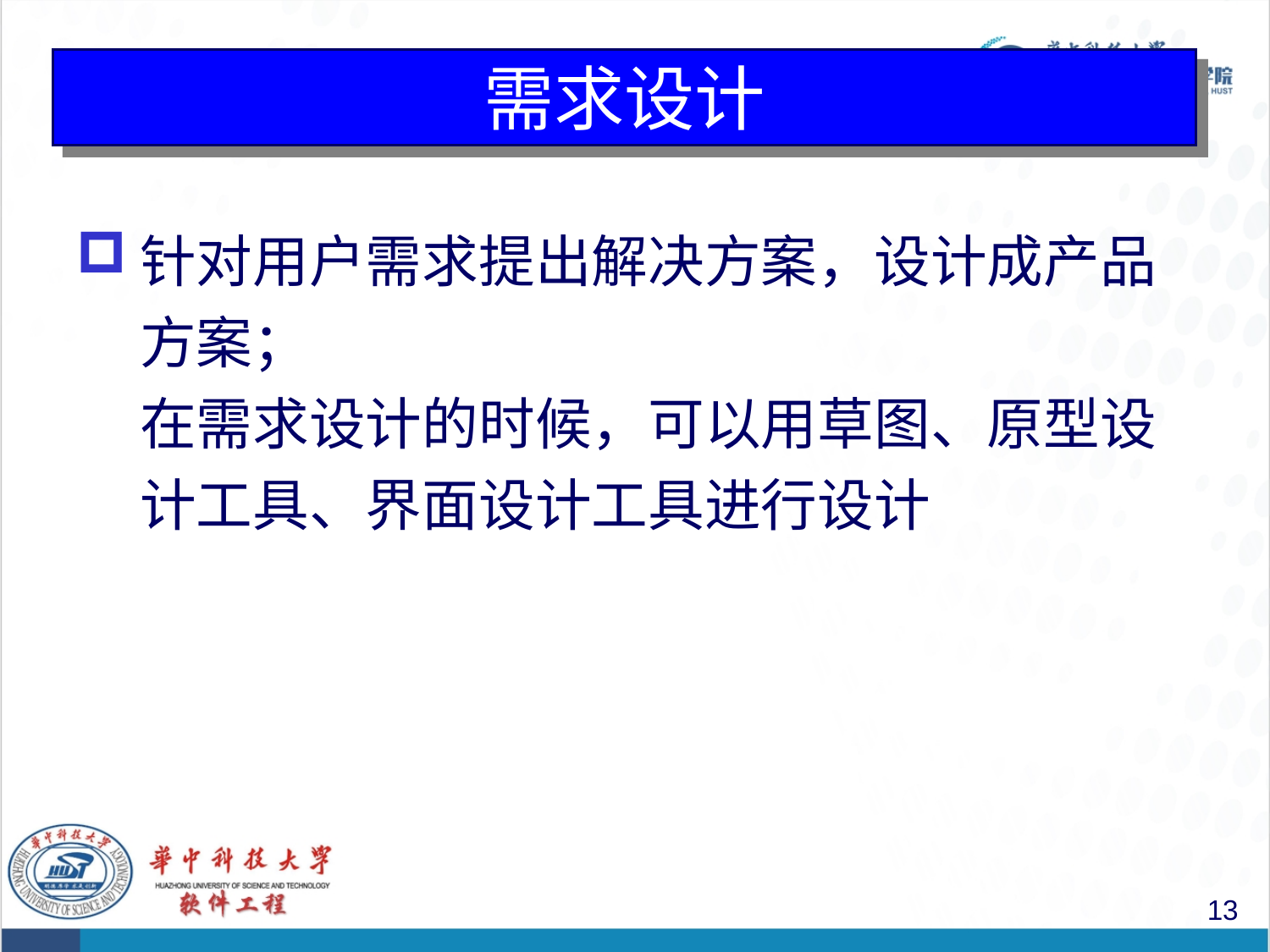

# 需求设计
针对用户需求提出解决方案，设计成产品方案；
在需求设计的时候，可以用草图、原型设计工具、界面设计工具进行设计
13